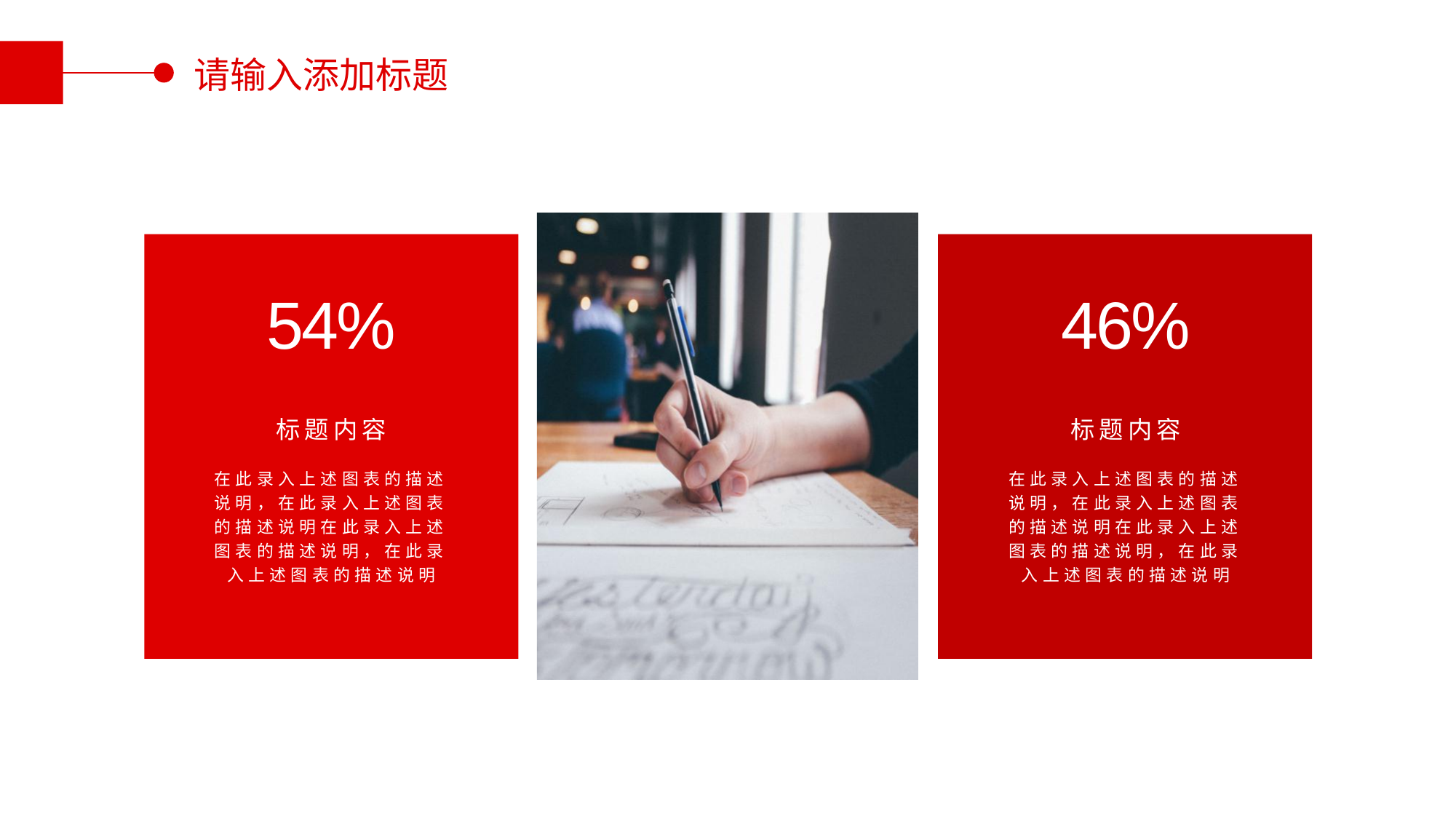

54%
46%
标题内容
标题内容
在此录入上述图表的描述说明，在此录入上述图表的描述说明在此录入上述图表的描述说明，在此录入上述图表的描述说明
在此录入上述图表的描述说明，在此录入上述图表的描述说明在此录入上述图表的描述说明，在此录入上述图表的描述说明